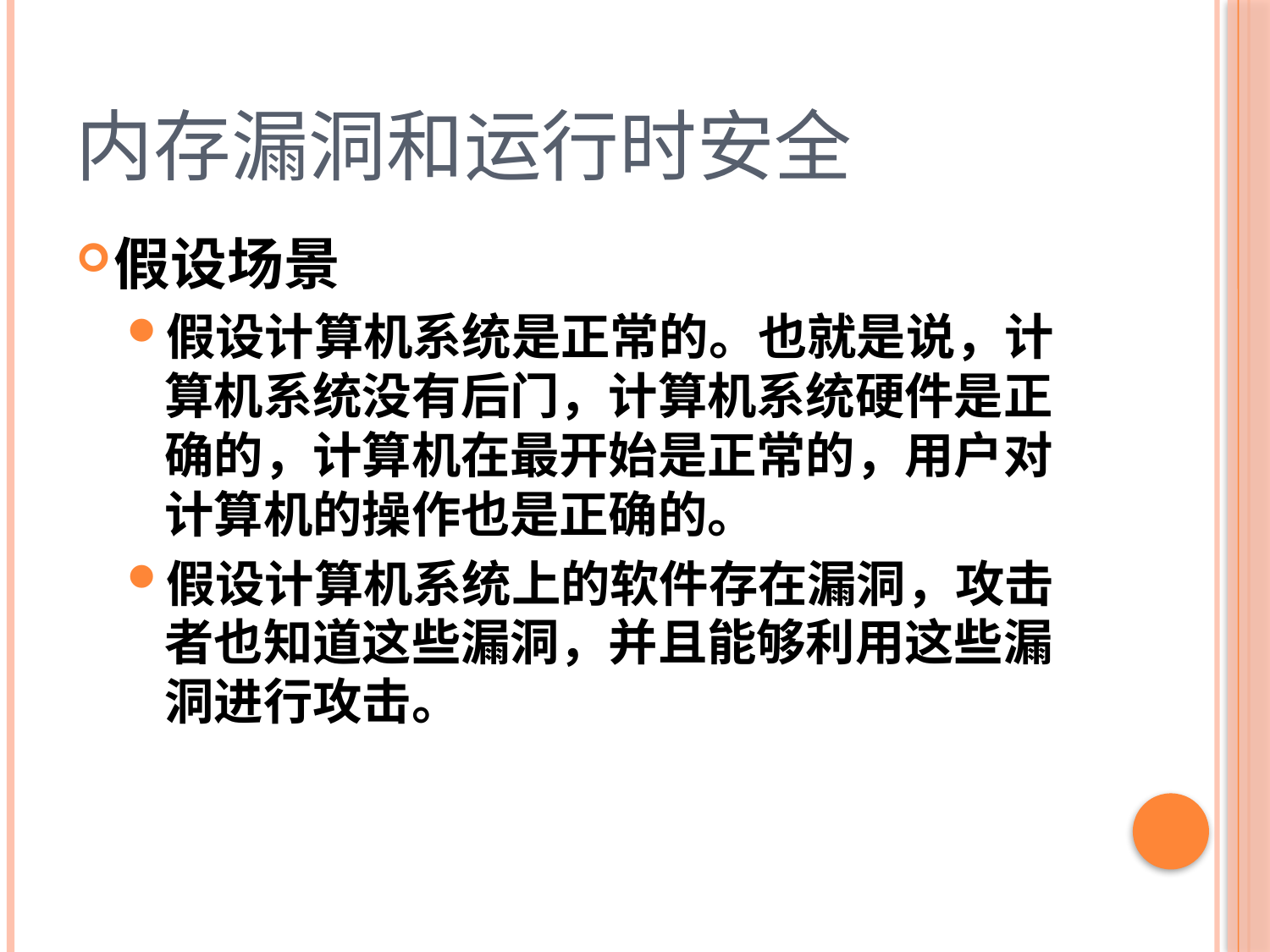

# 内存漏洞和运行时安全
假设场景
假设计算机系统是正常的。也就是说，计算机系统没有后门，计算机系统硬件是正确的，计算机在最开始是正常的，用户对计算机的操作也是正确的。
假设计算机系统上的软件存在漏洞，攻击者也知道这些漏洞，并且能够利用这些漏洞进行攻击。